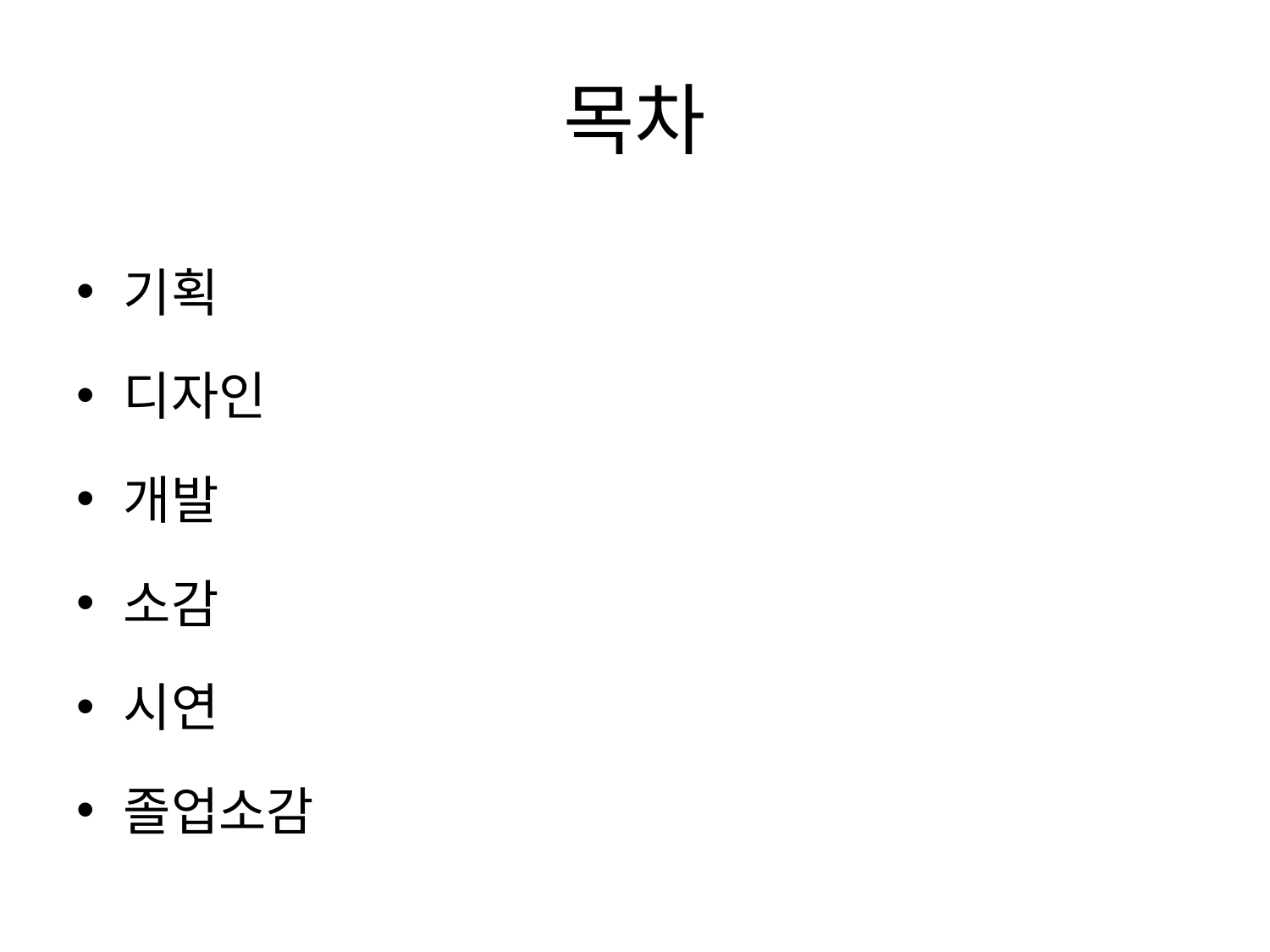

# 목차
기획
디자인
개발
소감
시연
졸업소감